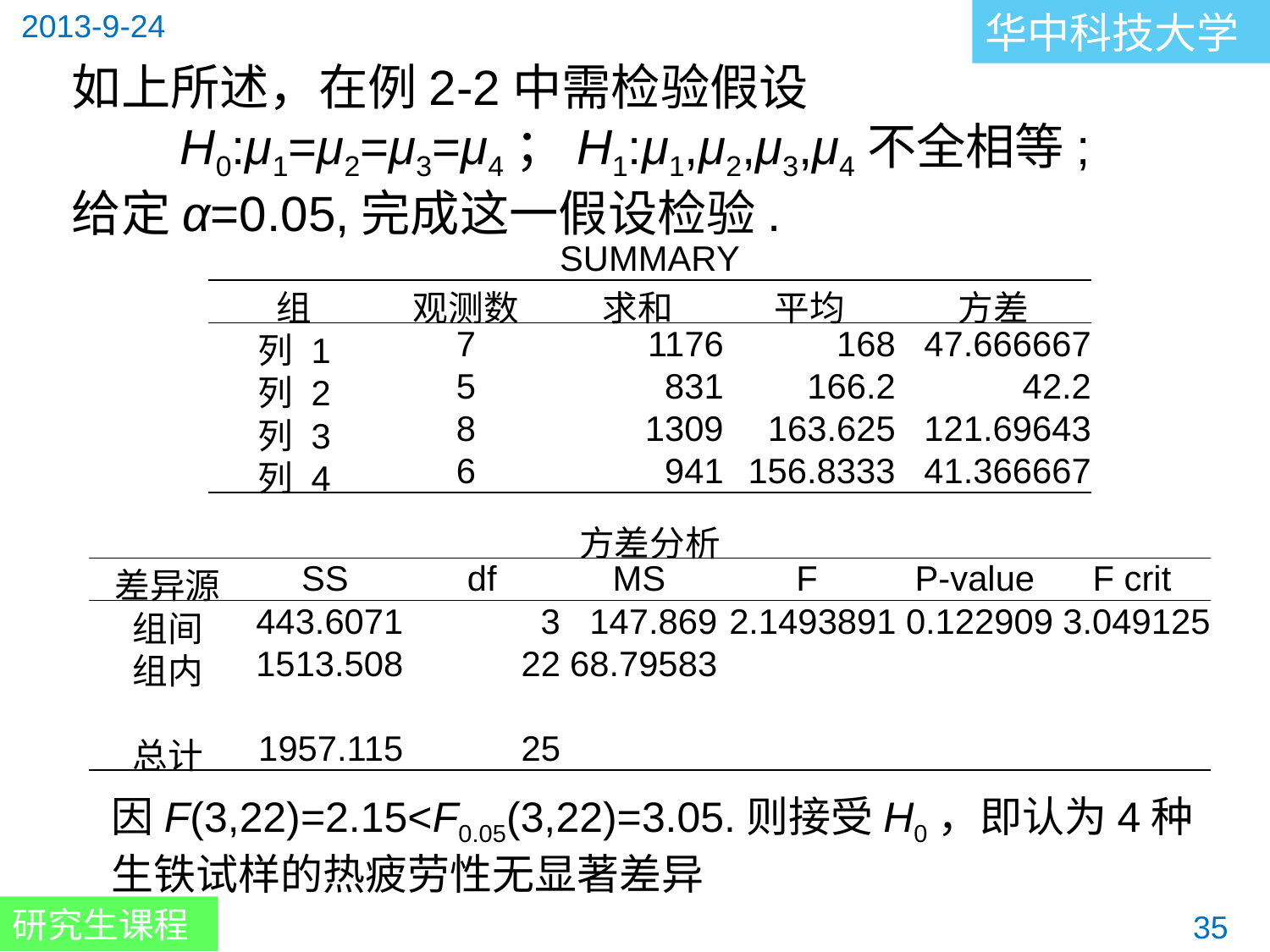

如上所述，在例2-2中需检验假设
H0:μ1=μ2=μ3=μ4；H1:μ1,μ2,μ3,μ4不全相等;
给定α=0.05,完成这一假设检验.
| SUMMARY |  |  |  |  |
| --- | --- | --- | --- | --- |
| 组 | 观测数 | 求和 | 平均 | 方差 |
| 列 1 | 7 | 1176 | 168 | 47.666667 |
| 列 2 | 5 | 831 | 166.2 | 42.2 |
| 列 3 | 8 | 1309 | 163.625 | 121.69643 |
| 列 4 | 6 | 941 | 156.8333 | 41.366667 |
| 方差分析 |  |  |  |  |  |  |
| --- | --- | --- | --- | --- | --- | --- |
| 差异源 | SS | df | MS | F | P-value | F crit |
| 组间 | 443.6071 | 3 | 147.869 | 2.1493891 | 0.122909 | 3.049125 |
| 组内 | 1513.508 | 22 | 68.79583 |  |  |  |
|  |  |  |  |  |  |  |
| 总计 | 1957.115 | 25 |  |  |  |  |
因F(3,22)=2.15<F0.05(3,22)=3.05.则接受H0，即认为4种生铁试样的热疲劳性无显著差异